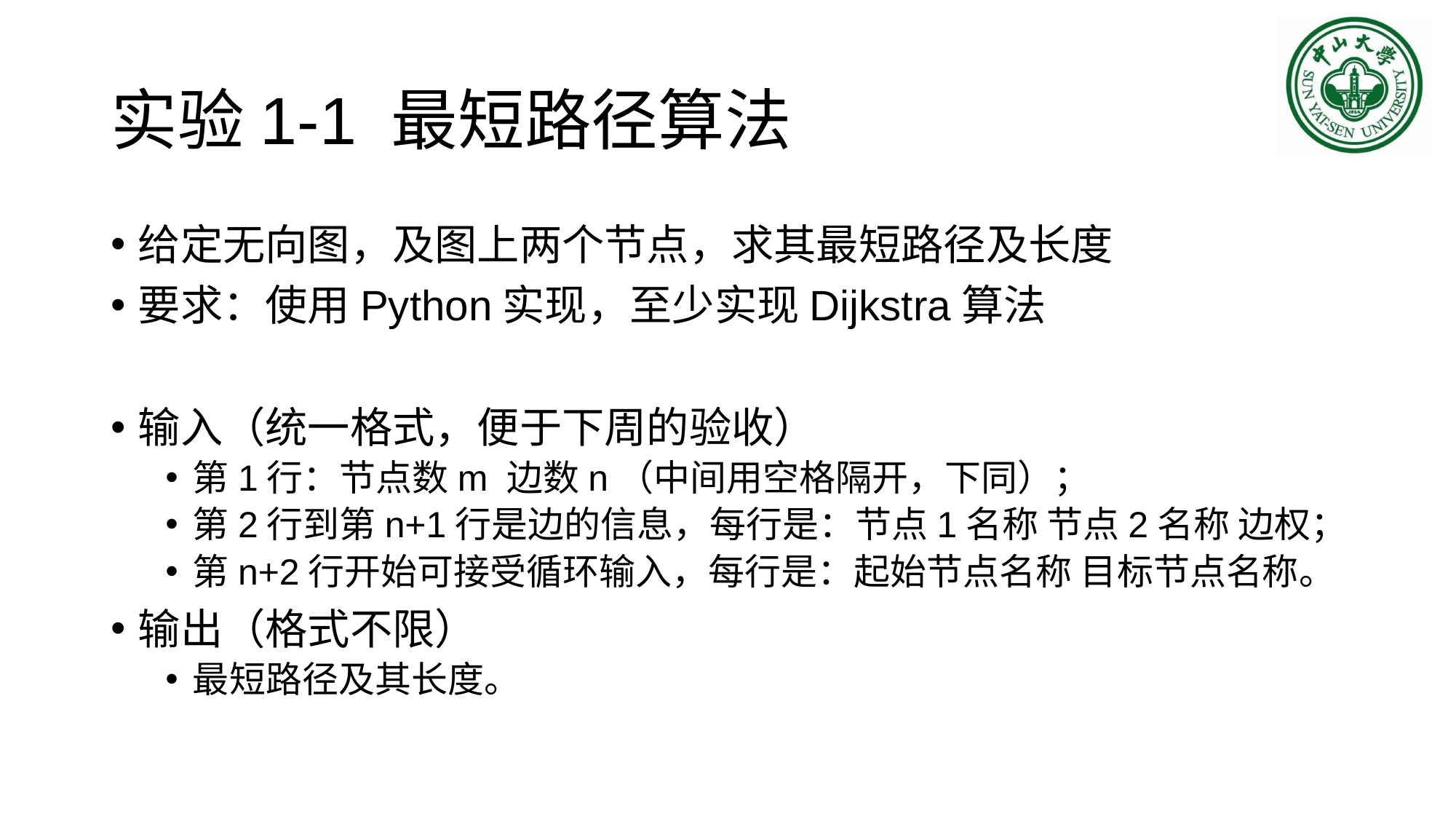

# 实验1-1 最短路径算法
给定无向图，及图上两个节点，求其最短路径及长度
要求：使用Python实现，至少实现Dijkstra算法

输入（统一格式，便于下周的验收）
第1行：节点数m 边数n（中间用空格隔开，下同）；
第2行到第n+1行是边的信息，每行是：节点1名称 节点2名称 边权；
第n+2行开始可接受循环输入，每行是：起始节点名称 目标节点名称。
输出（格式不限）
最短路径及其长度。